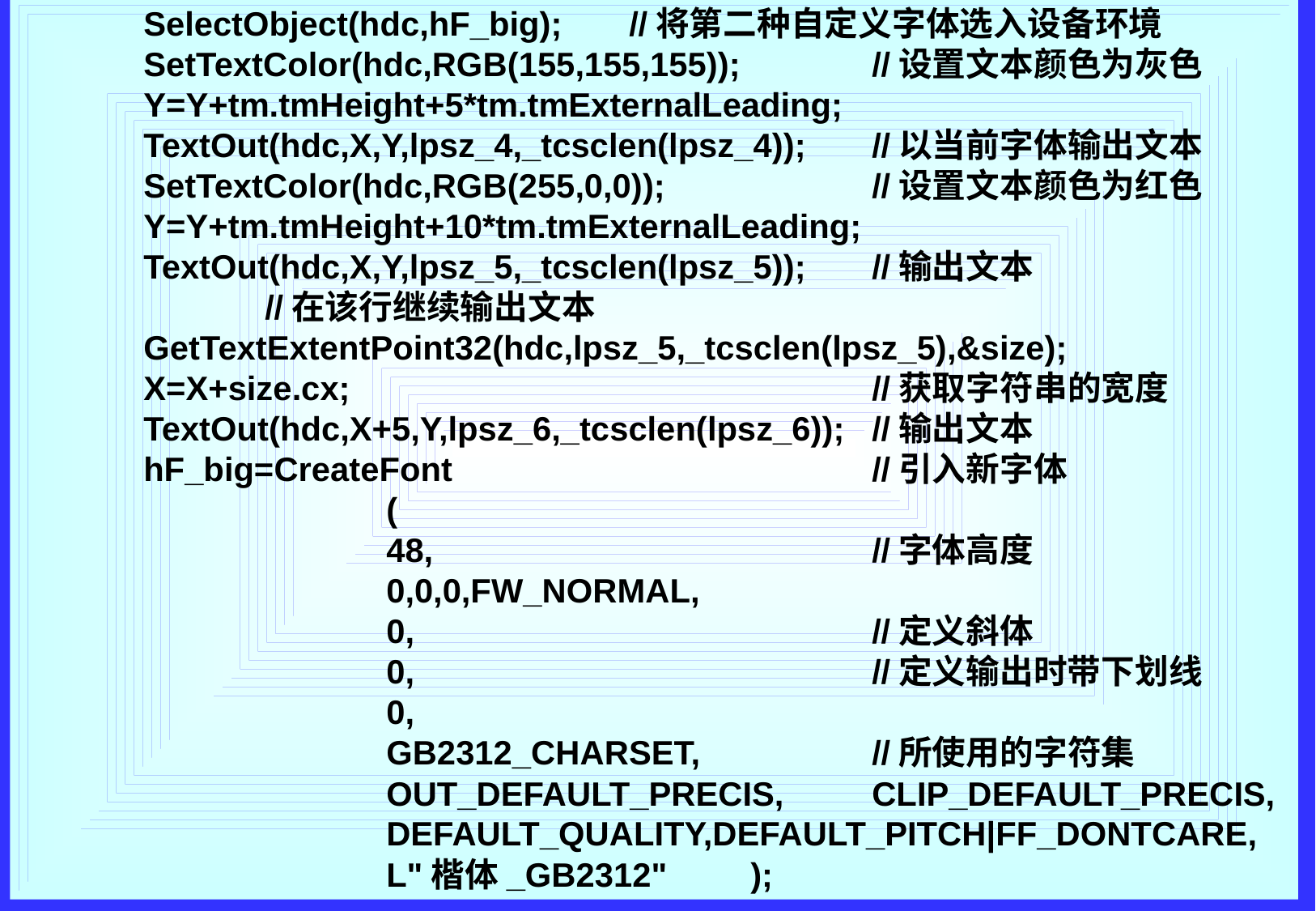

SelectObject(hdc,hF_big);	//将第二种自定义字体选入设备环境
	SetTextColor(hdc,RGB(155,155,155));		//设置文本颜色为灰色
	Y=Y+tm.tmHeight+5*tm.tmExternalLeading;
	TextOut(hdc,X,Y,lpsz_4,_tcsclen(lpsz_4));	//以当前字体输出文本
	SetTextColor(hdc,RGB(255,0,0));		//设置文本颜色为红色
	Y=Y+tm.tmHeight+10*tm.tmExternalLeading;
	TextOut(hdc,X,Y,lpsz_5,_tcsclen(lpsz_5)); 	//输出文本
		//在该行继续输出文本
	GetTextExtentPoint32(hdc,lpsz_5,_tcsclen(lpsz_5),&size);
	X=X+size.cx;					//获取字符串的宽度
	TextOut(hdc,X+5,Y,lpsz_6,_tcsclen(lpsz_6)); 	//输出文本
	hF_big=CreateFont				//引入新字体
			(
			48,				//字体高度
			0,0,0,FW_NORMAL,
			0,				//定义斜体
			0,				//定义输出时带下划线
			0,
			GB2312_CHARSET,		//所使用的字符集
			OUT_DEFAULT_PRECIS,	CLIP_DEFAULT_PRECIS,
			DEFAULT_QUALITY,DEFAULT_PITCH|FF_DONTCARE,
			L"楷体_GB2312"	);
27